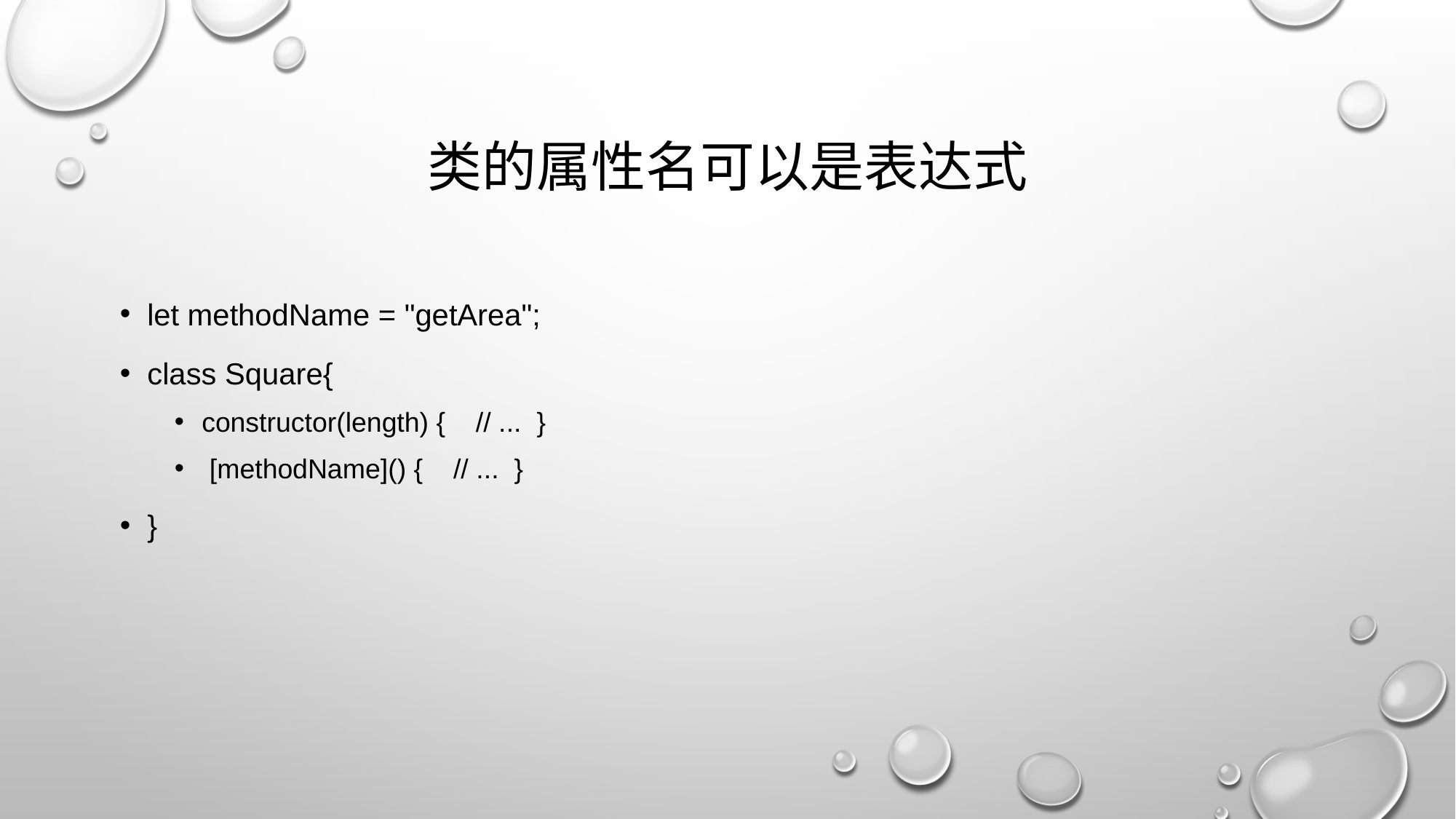

# 类的属性名可以是表达式
let methodName = "getArea";
class Square{
constructor(length) {    // ...  }
 [methodName]() {    // ...  }
}